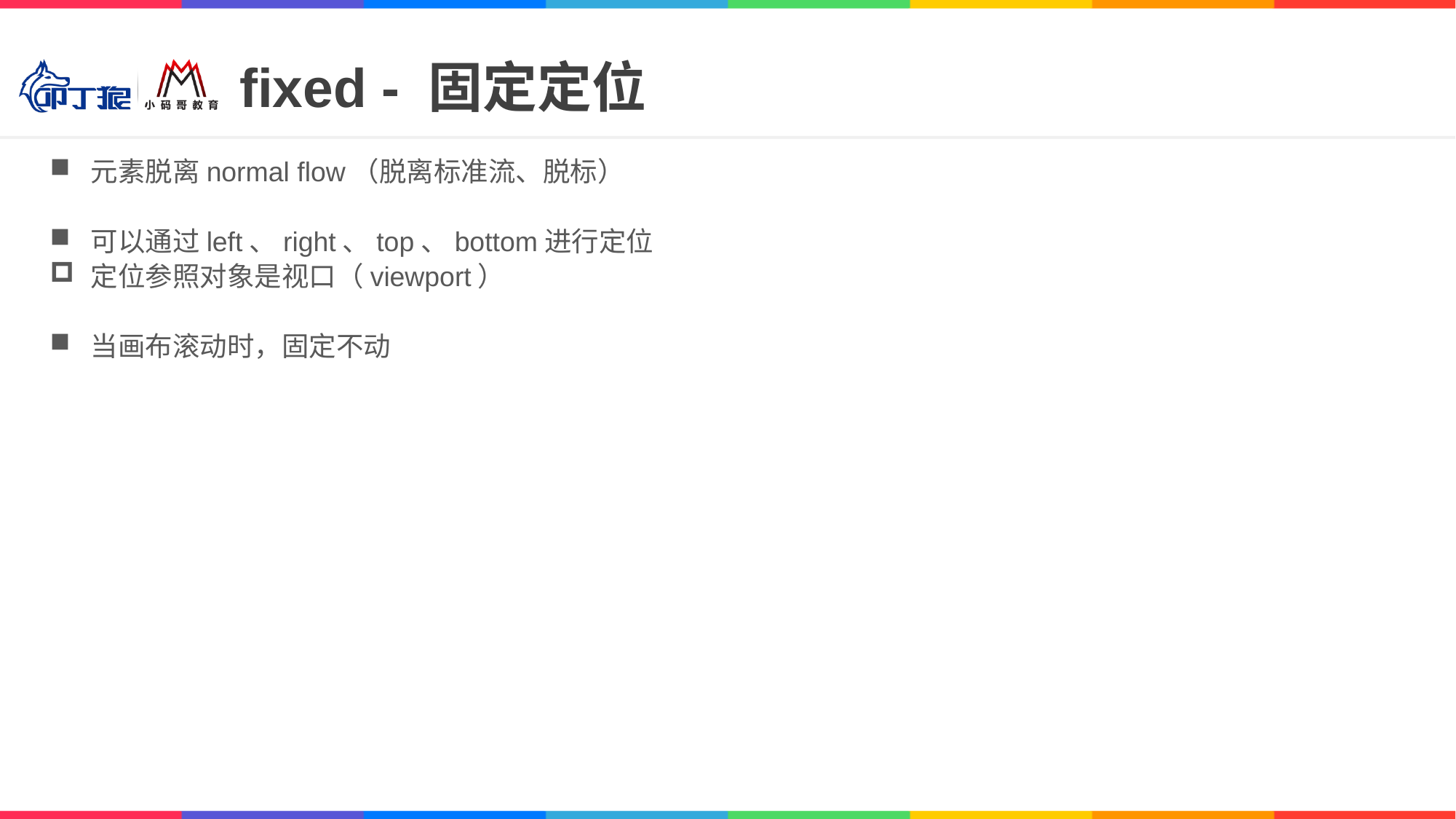

# fixed - 固定定位

元素脱离normal flow（脱离标准流、脱标）

可以通过left、right、top、bottom进行定位
定位参照对象是视口（viewport）

当画布滚动时，固定不动